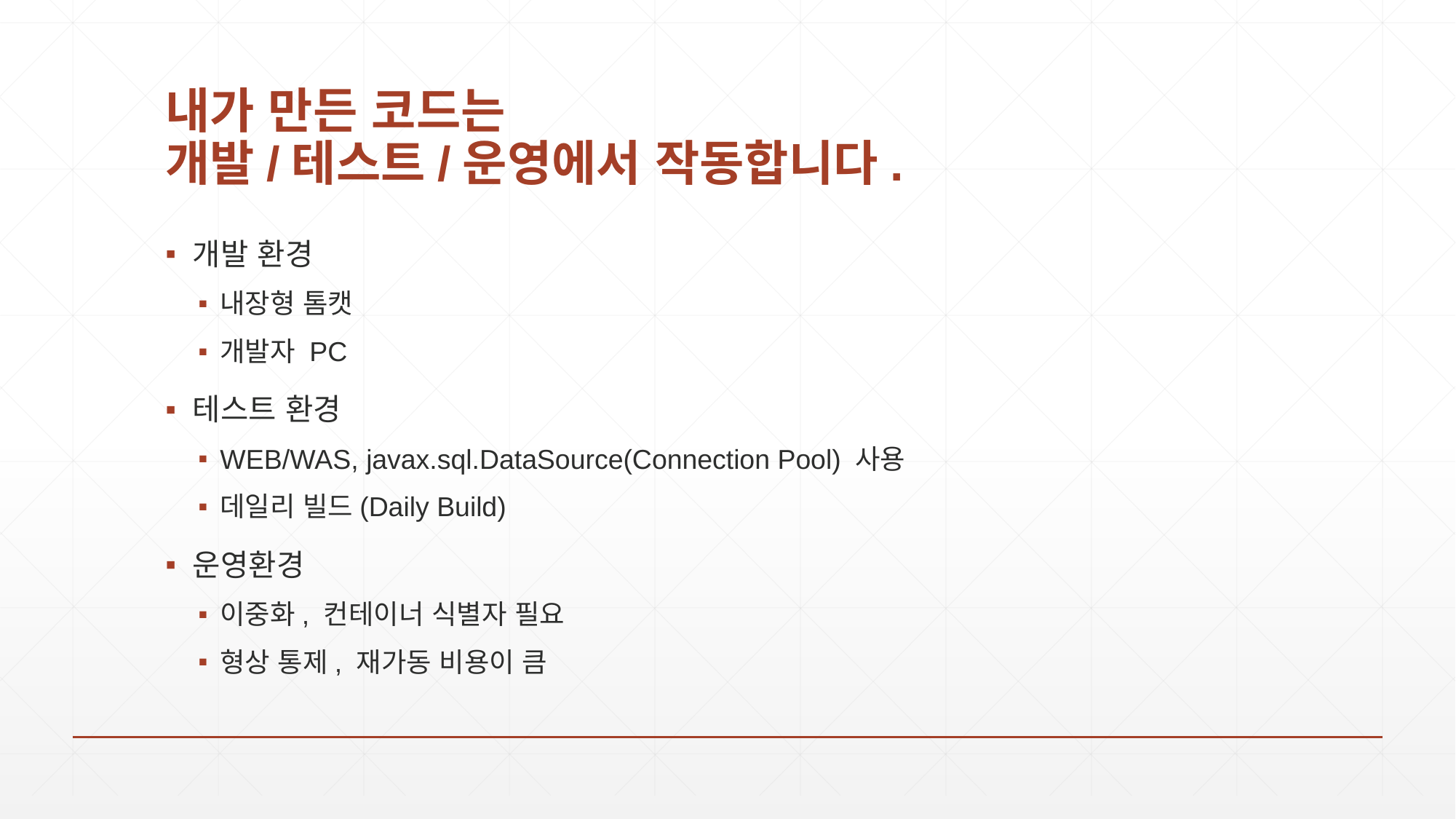

# 내가 만든 코드는 개발/테스트/운영에서 작동합니다.
개발 환경
내장형 톰캣
개발자 PC
테스트 환경
WEB/WAS, javax.sql.DataSource(Connection Pool) 사용
데일리 빌드(Daily Build)
운영환경
이중화, 컨테이너 식별자 필요
형상 통제, 재가동 비용이 큼